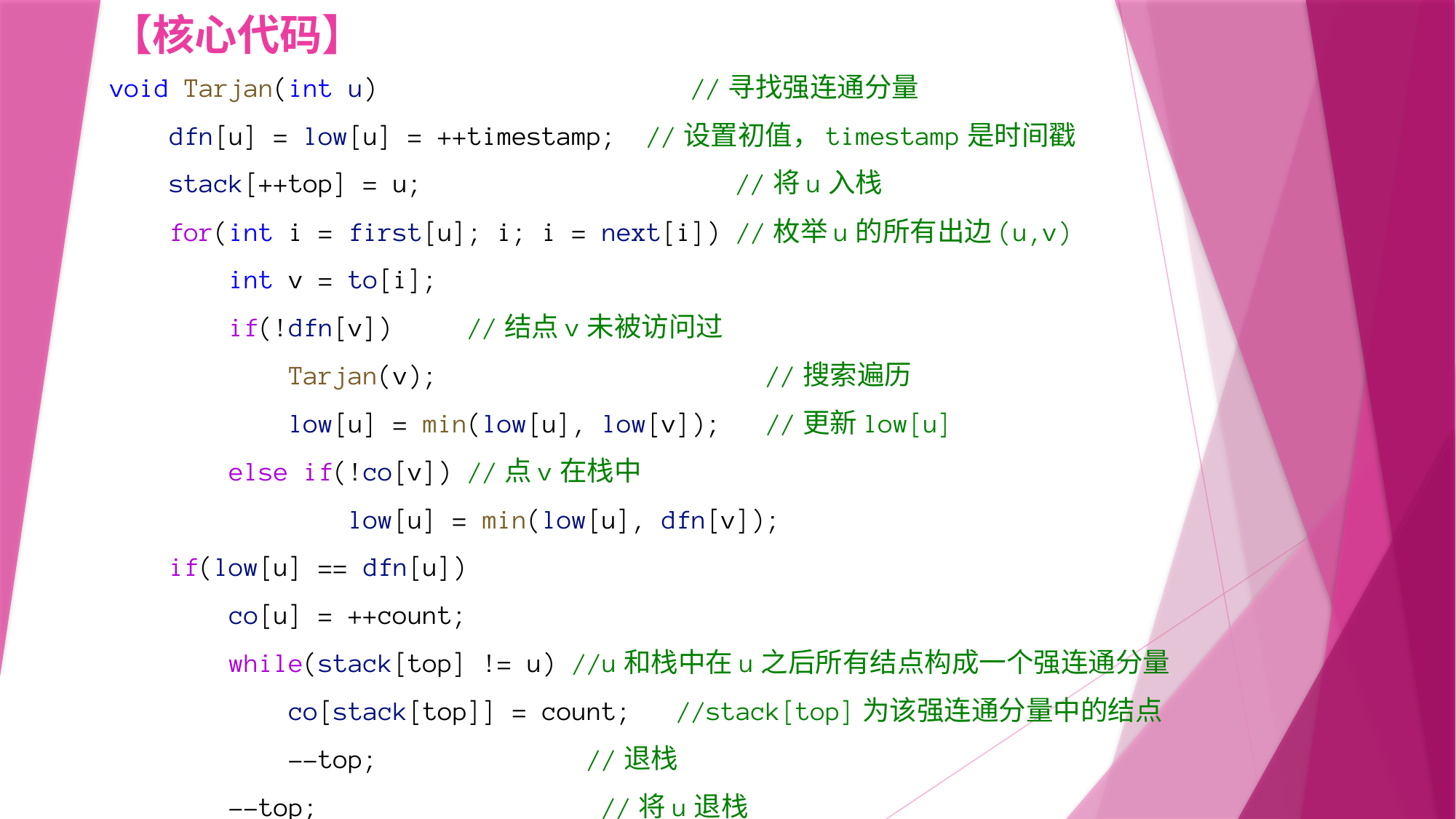

# 【核心代码】
void Tarjan(int u)                     //寻找强连通分量
    dfn[u] = low[u] = ++timestamp;  //设置初值，timestamp是时间戳
    stack[++top] = u;                     //将u入栈
    for(int i = first[u]; i; i = next[i]) //枚举u的所有出边(u,v)
        int v = to[i];
        if(!dfn[v])     //结点v未被访问过
            Tarjan(v);                      //搜索遍历
            low[u] = min(low[u], low[v]);   //更新low[u]
        else if(!co[v]) //点v在栈中
                low[u] = min(low[u], dfn[v]);
    if(low[u] == dfn[u])
        co[u] = ++count;
        while(stack[top] != u) //u和栈中在u之后所有结点构成一个强连通分量
            co[stack[top]] = count;   //stack[top]为该强连通分量中的结点
            --top;              //退栈
        --top;                   //将u退栈